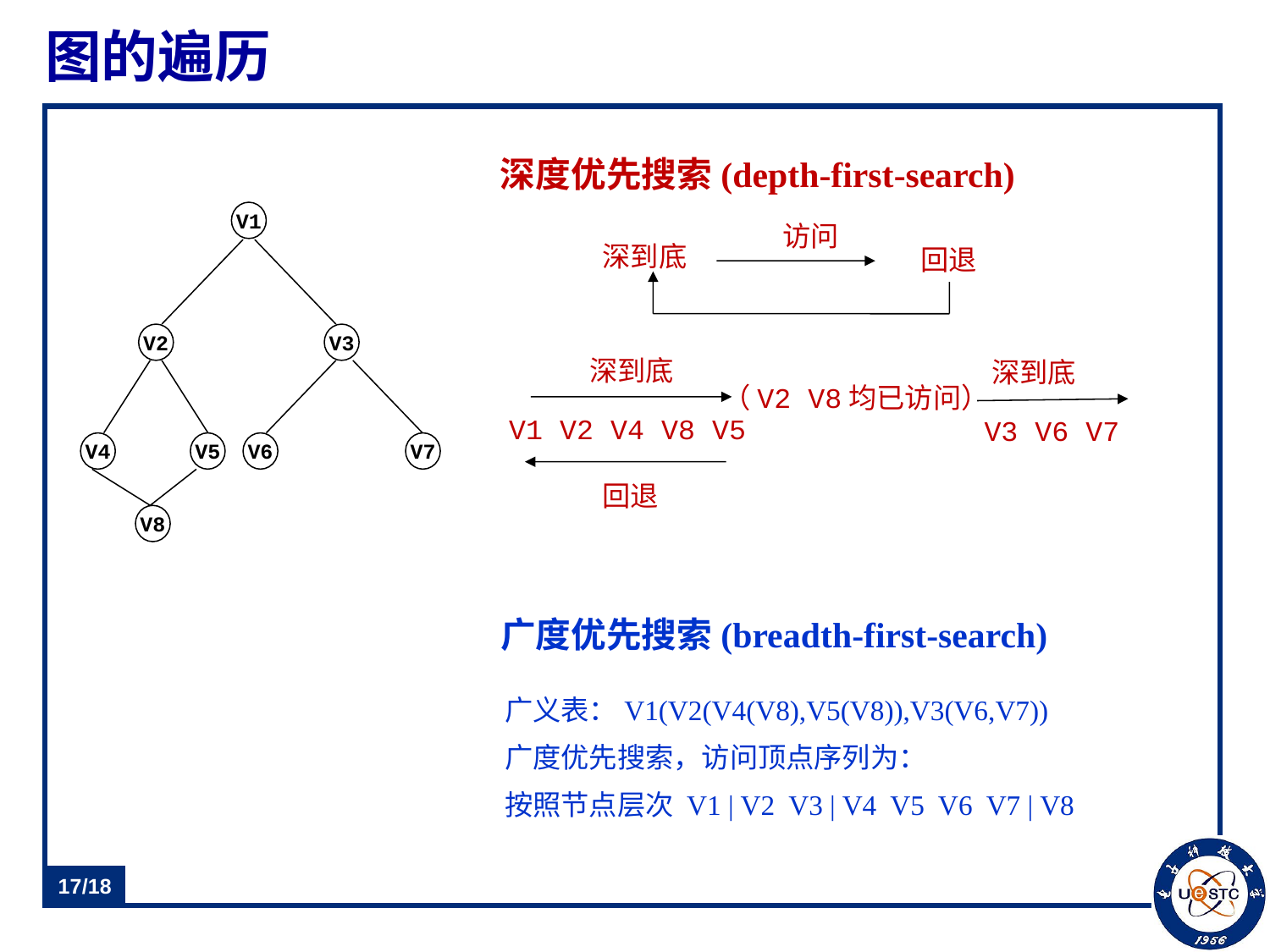

# 图的遍历
深度优先搜索(depth-first-search)
V1

V2
V3

V4
V5
V6
V7

V8

访问
深到底
回退

深到底
深到底
（V2 V8均已访问）

V1 V2 V4 V8 V5
V3 V6 V7

回退
广度优先搜索(breadth-first-search)
广义表：V1(V2(V4(V8),V5(V8)),V3(V6,V7))
广度优先搜索，访问顶点序列为：
按照节点层次 V1 | V2  V3 | V4  V5  V6  V7 | V8
17/18